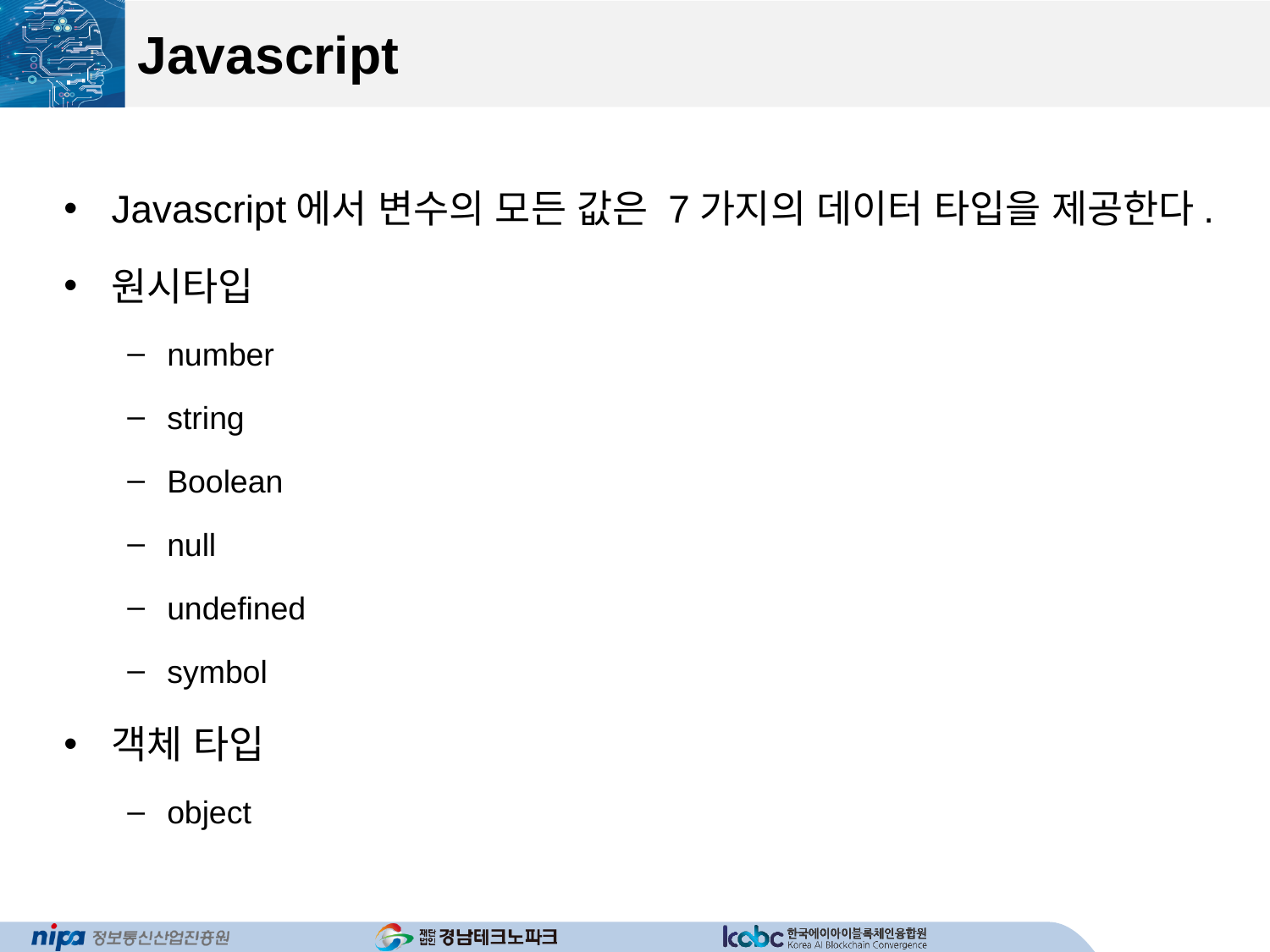

# Javascript
Javascript에서 변수의 모든 값은 7가지의 데이터 타입을 제공한다.
원시타입
number
string
Boolean
null
undefined
symbol
객체 타입
object